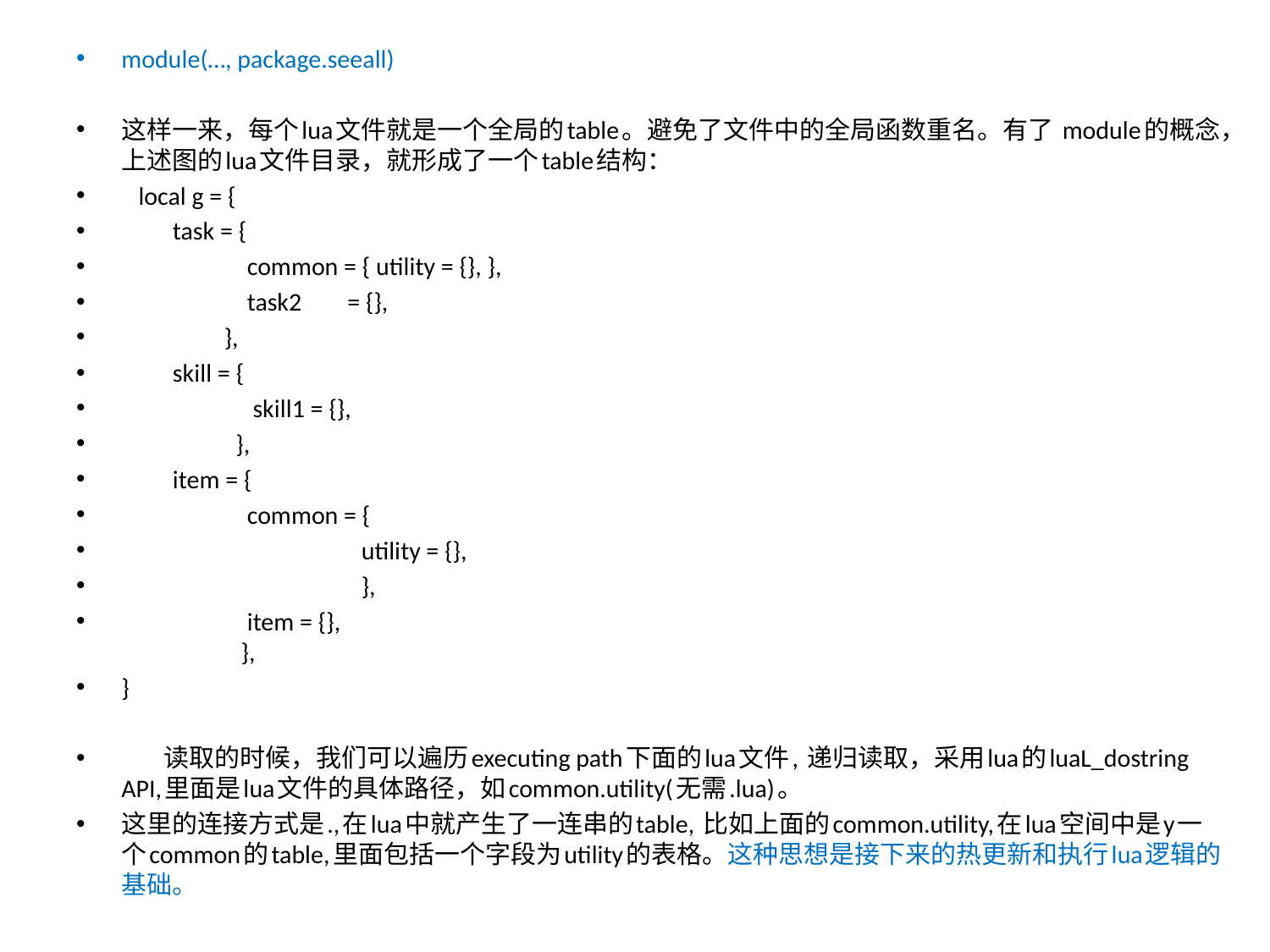

module(…, package.seeall)

这样一来，每个lua文件就是一个全局的table。避免了文件中的全局函数重名。有了 module的概念，上述图的lua文件目录，就形成了一个table结构：
   local g = {
         task = {
                      common = { utility = {}, },
                      task2        = {},
                  },
         skill = {
                       skill1 = {},
                    },
         item = {
                      common = {
                                          utility = {},
                                          },
                      item = {},
                     },
}

       读取的时候，我们可以遍历executing path下面的lua文件, 递归读取，采用lua的luaL_dostring API,里面是lua文件的具体路径，如common.utility(无需.lua)。
这里的连接方式是.,在lua中就产生了一连串的table, 比如上面的common.utility,在lua空间中是y一个common的table,里面包括一个字段为utility的表格。这种思想是接下来的热更新和执行lua逻辑的基础。